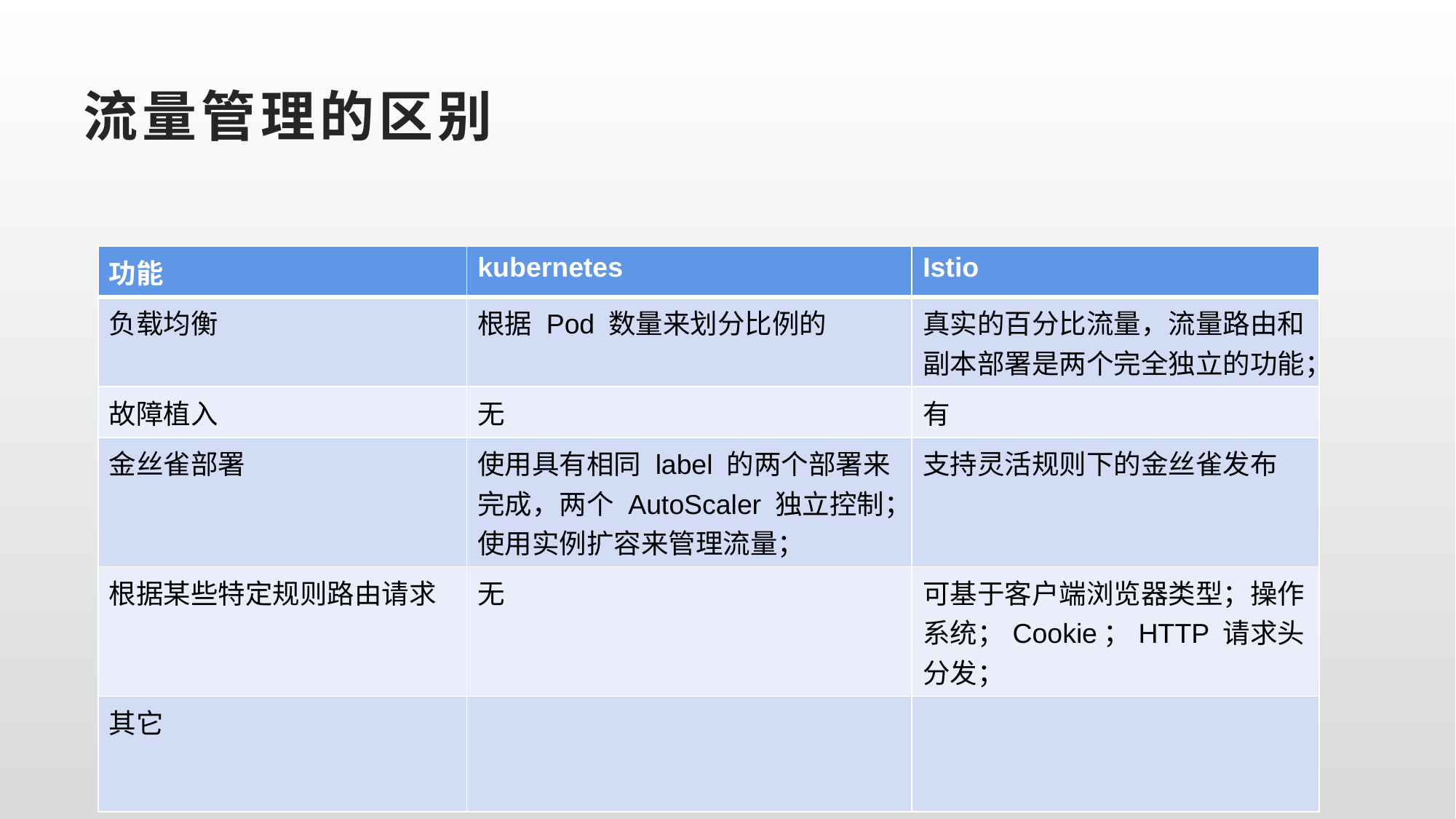

流量管理的区别
| 功能 | kubernetes | Istio |
| --- | --- | --- |
| 负载均衡 | 根据 Pod 数量来划分比例的 | 真实的百分比流量，流量路由和副本部署是两个完全独立的功能； |
| 故障植入 | 无 | 有 |
| 金丝雀部署 | 使用具有相同 label 的两个部署来完成，两个 AutoScaler 独立控制； 使用实例扩容来管理流量； | 支持灵活规则下的金丝雀发布 |
| 根据某些特定规则路由请求 | 无 | 可基于客户端浏览器类型；操作系统；Cookie；HTTP 请求头分发； |
| 其它 |  |  |